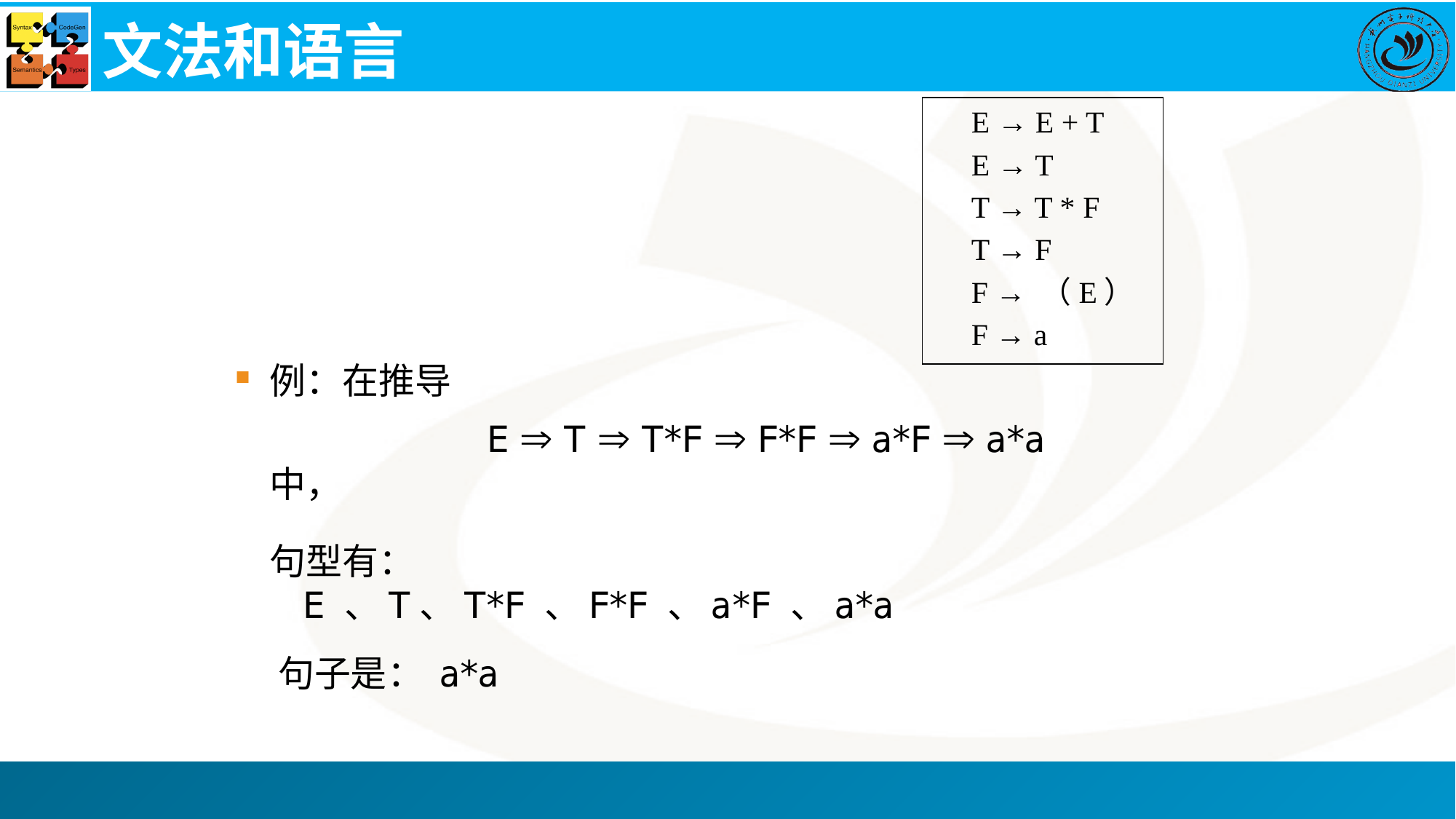

# 文法和语言
     E → E + T
     E → T
     T → T * F
     T → F
     F → （E）
     F → a
例：在推导
			E ⇒ T ⇒ T*F ⇒ F*F ⇒ a*F ⇒ a*a   中，
句型有： E 、T、T*F 、F*F 、a*F 、a*a
句子是： a*a
31